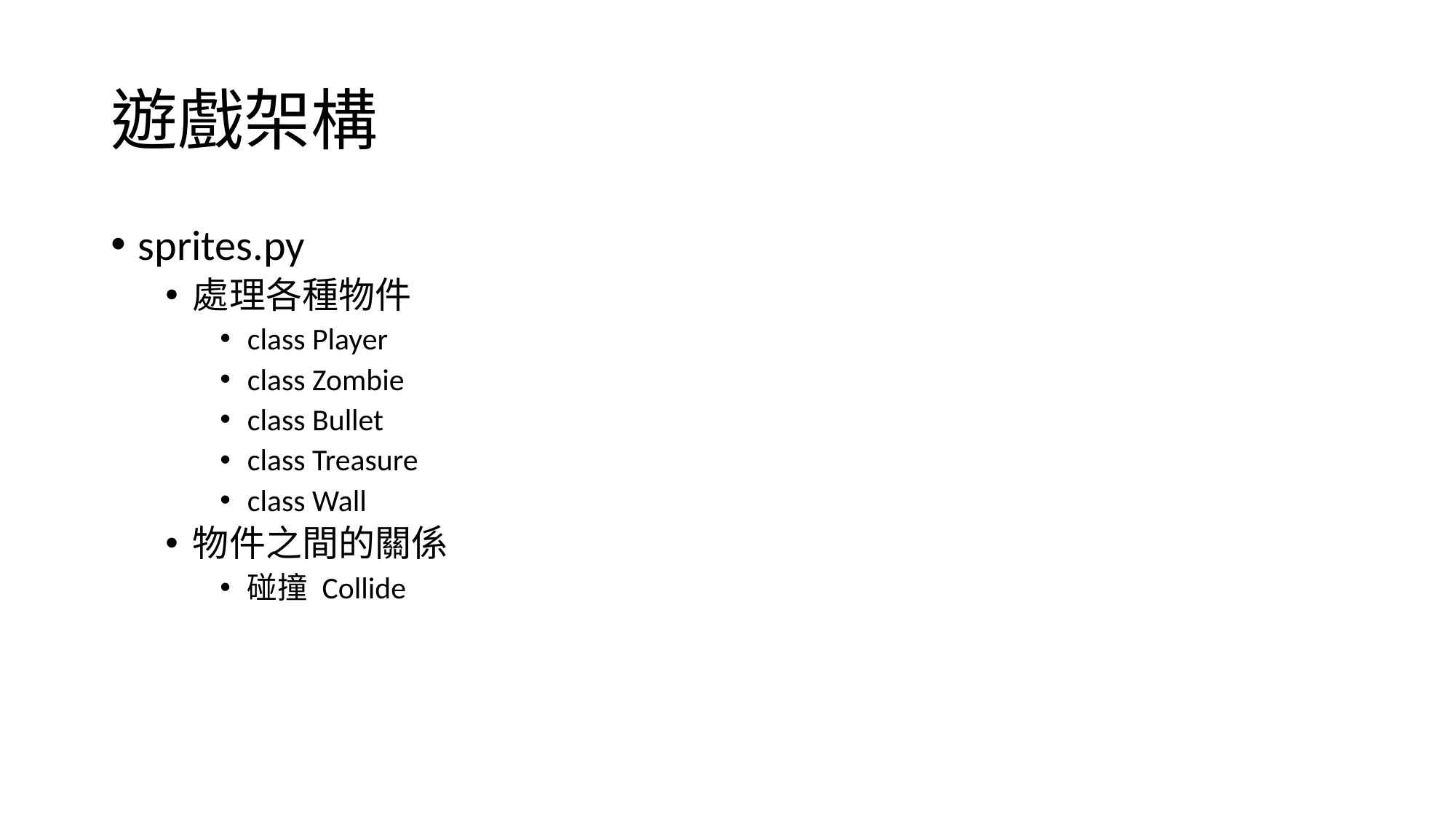

# 遊戲架構
sprites.py
處理各種物件
class Player
class Zombie
class Bullet
class Treasure
class Wall
物件之間的關係
碰撞 Collide